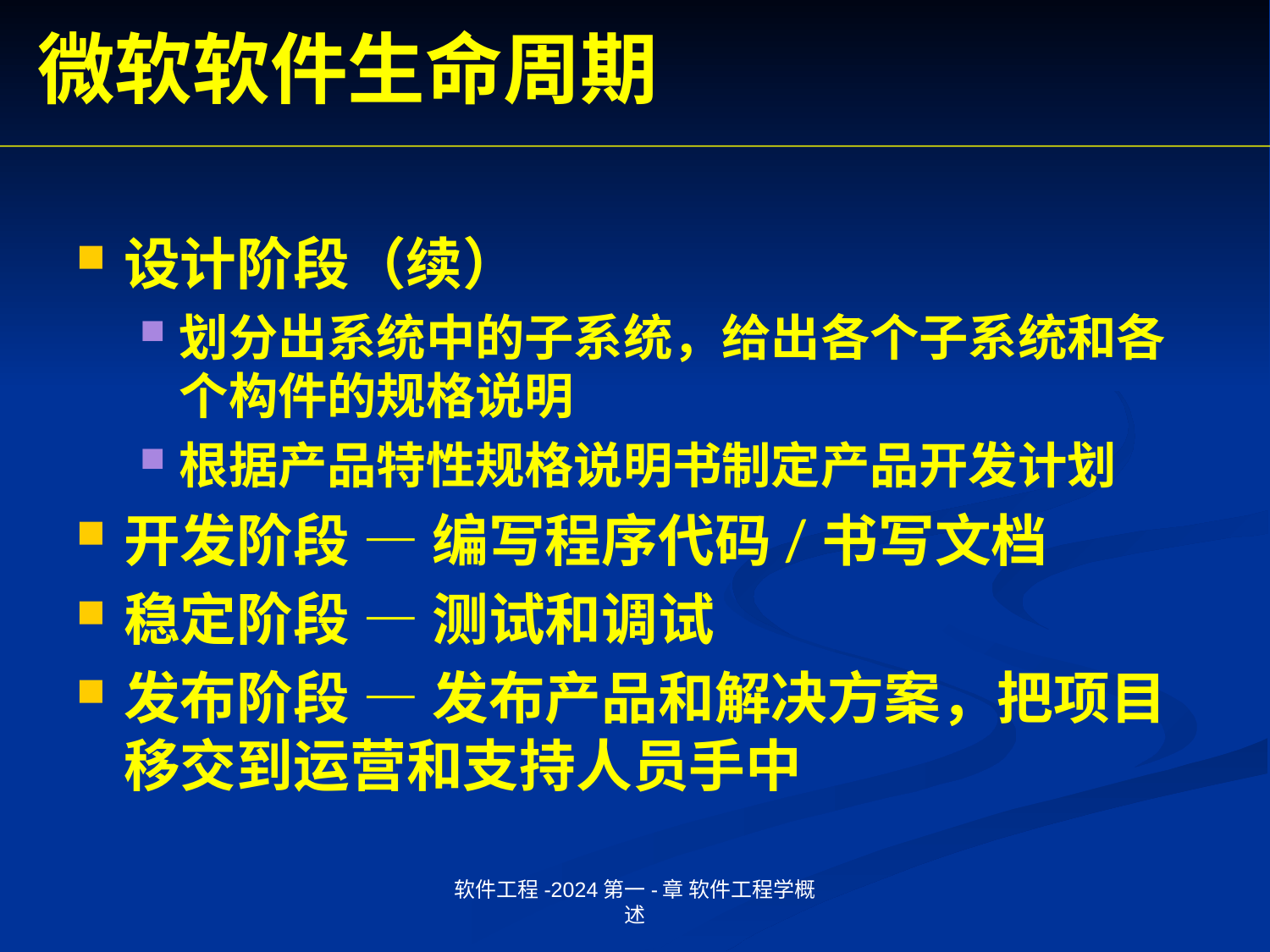

微软软件生命周期

设计阶段（续）
划分出系统中的子系统，给出各个子系统和各个构件的规格说明
根据产品特性规格说明书制定产品开发计划
开发阶段 — 编写程序代码/书写文档
稳定阶段 — 测试和调试
发布阶段 — 发布产品和解决方案，把项目移交到运营和支持人员手中
软件工程-2024第一-章 软件工程学概述
169